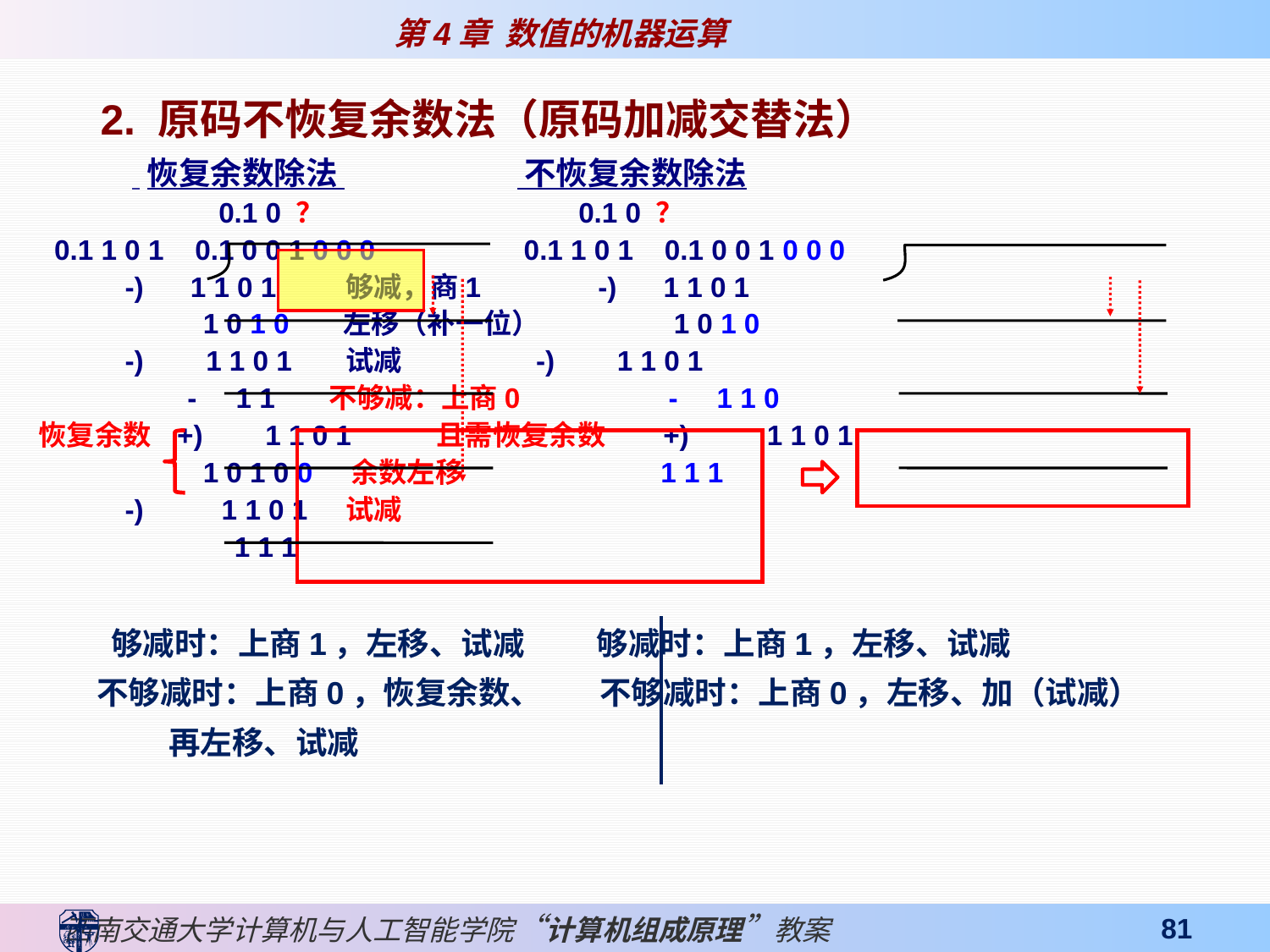

恢复余数除法                          不恢复余数除法
                       0.1 0 ？                                       0.1 0 ？
  0.1 1 0 1    0.1 0 0 1 0 0 0                   0.1 1 0 1    0.1 0 0 1 0 0 0
           -)      1 1 0 1        够减，商1               -)      1 1 0 1
                     1 0 1 0      左移（补一位）                    1 0 1 0
           -)        1 1 0 1      试减                    -)        1 1 0 1
                   -     1 1      不够减：上商0                   -     1 1 0
恢复余数   +)        1 1 0 1          且需恢复余数        +)          1 1 0 1
                     1 0 1 0 0    余数左移                              1 1 1
           -)          1 1 0 1    试减
                         1 1 1

         够减时：上商1，左移、试减          够减时：上商1，左移、试减
       不够减时：上商0，恢复余数、        不够减时：上商0，左移、加（试减）
                 再左移、试减
    2. 原码不恢复余数法（原码加减交替法）